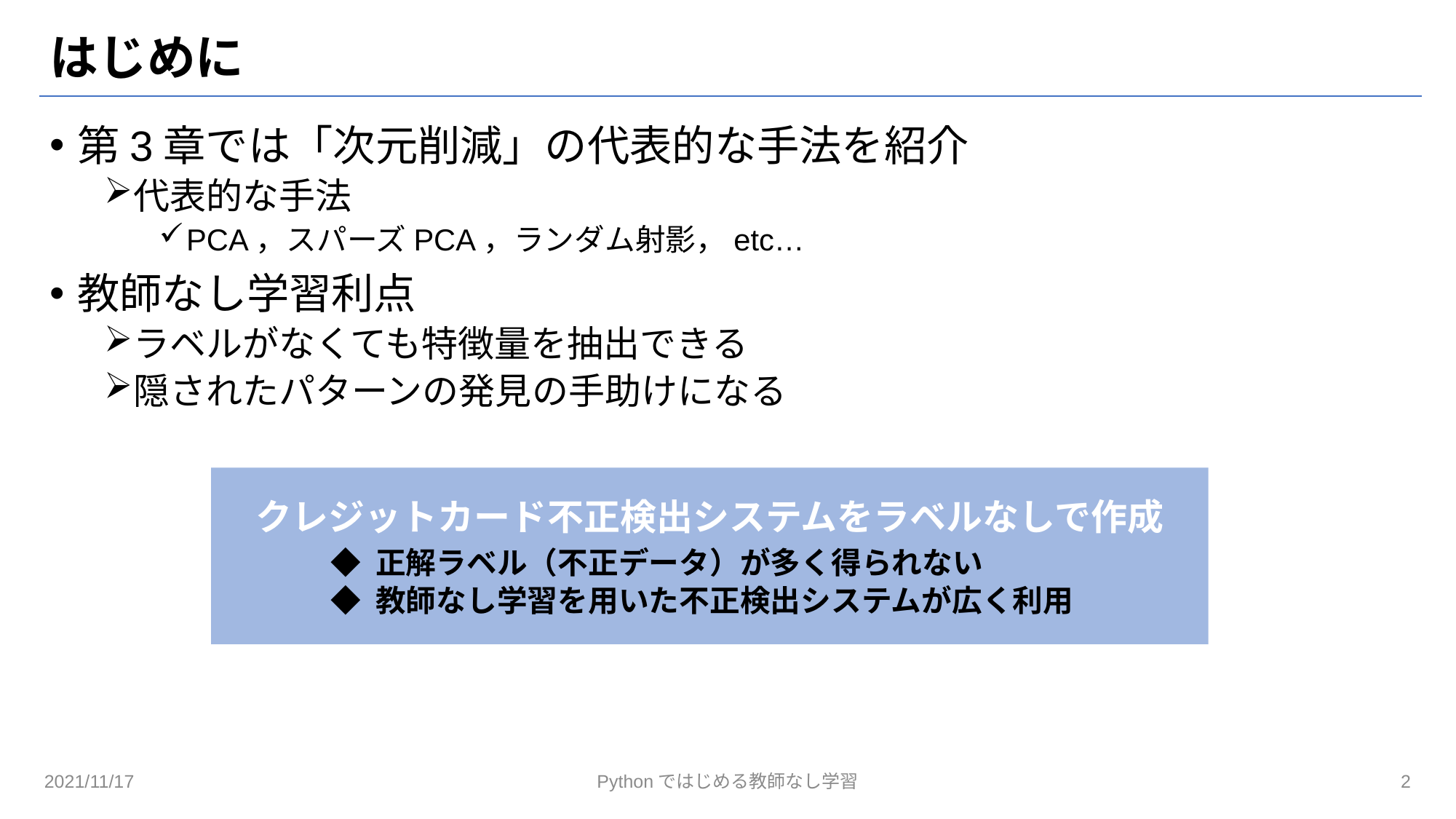

# はじめに
第3章では「次元削減」の代表的な手法を紹介
代表的な手法
PCA，スパーズPCA，ランダム射影，etc…
教師なし学習利点
ラベルがなくても特徴量を抽出できる
隠されたパターンの発見の手助けになる

クレジットカード不正検出システムをラベルなしで作成
	◆ 正解ラベル（不正データ）が多く得られない
	◆ 教師なし学習を用いた不正検出システムが広く利用
2021/11/17
2
Pythonではじめる教師なし学習